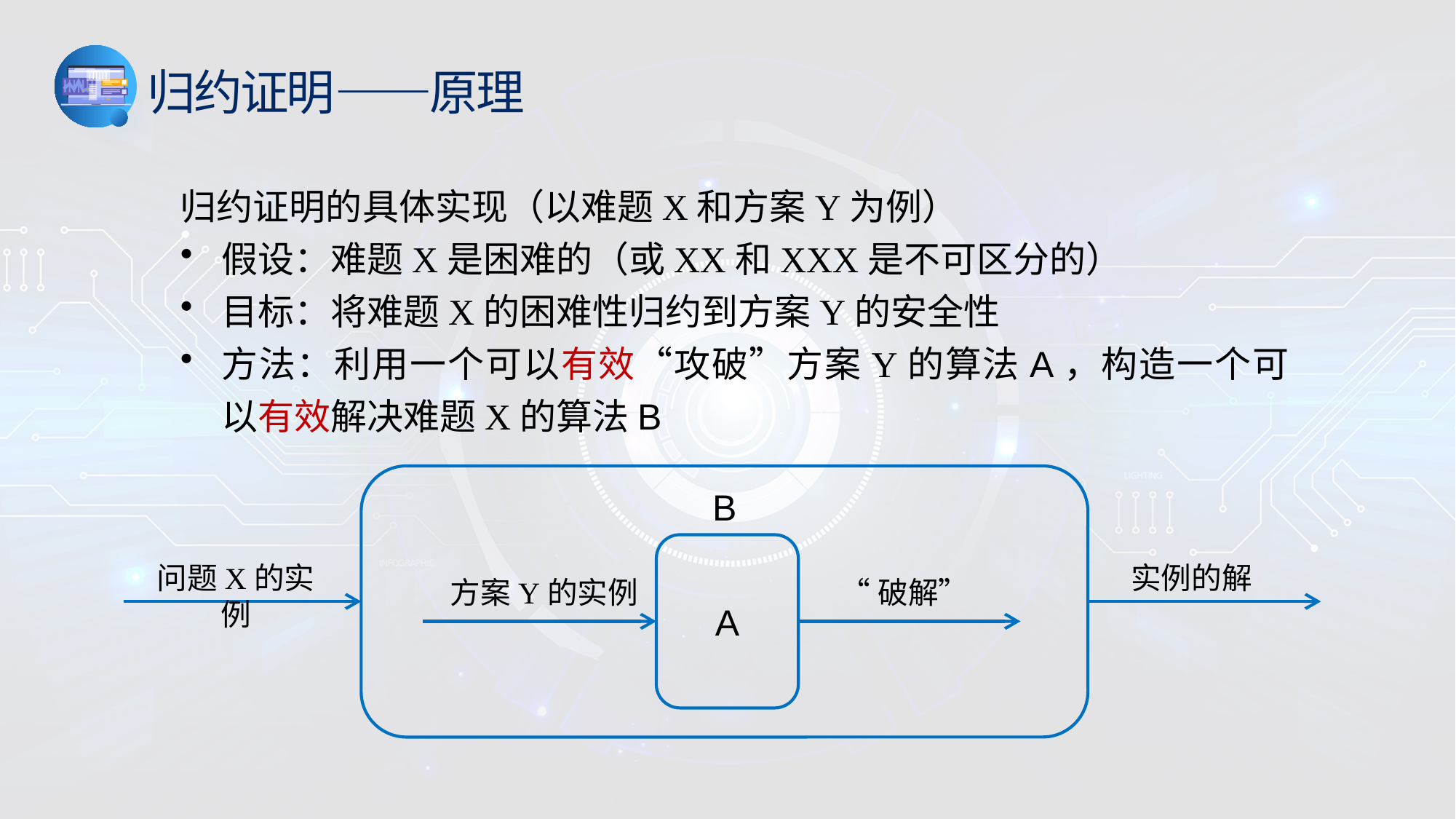

归约证明——原理

归约证明的具体实现（以难题X和方案Y为例）
假设：难题X是困难的（或XX和XXX是不可区分的）
目标：将难题X的困难性归约到方案Y的安全性
方法：利用一个可以有效“攻破”方案Y的算法A，构造一个可以有效解决难题X的算法B
B
A
问题X的实例
实例的解
方案Y的实例
“破解”